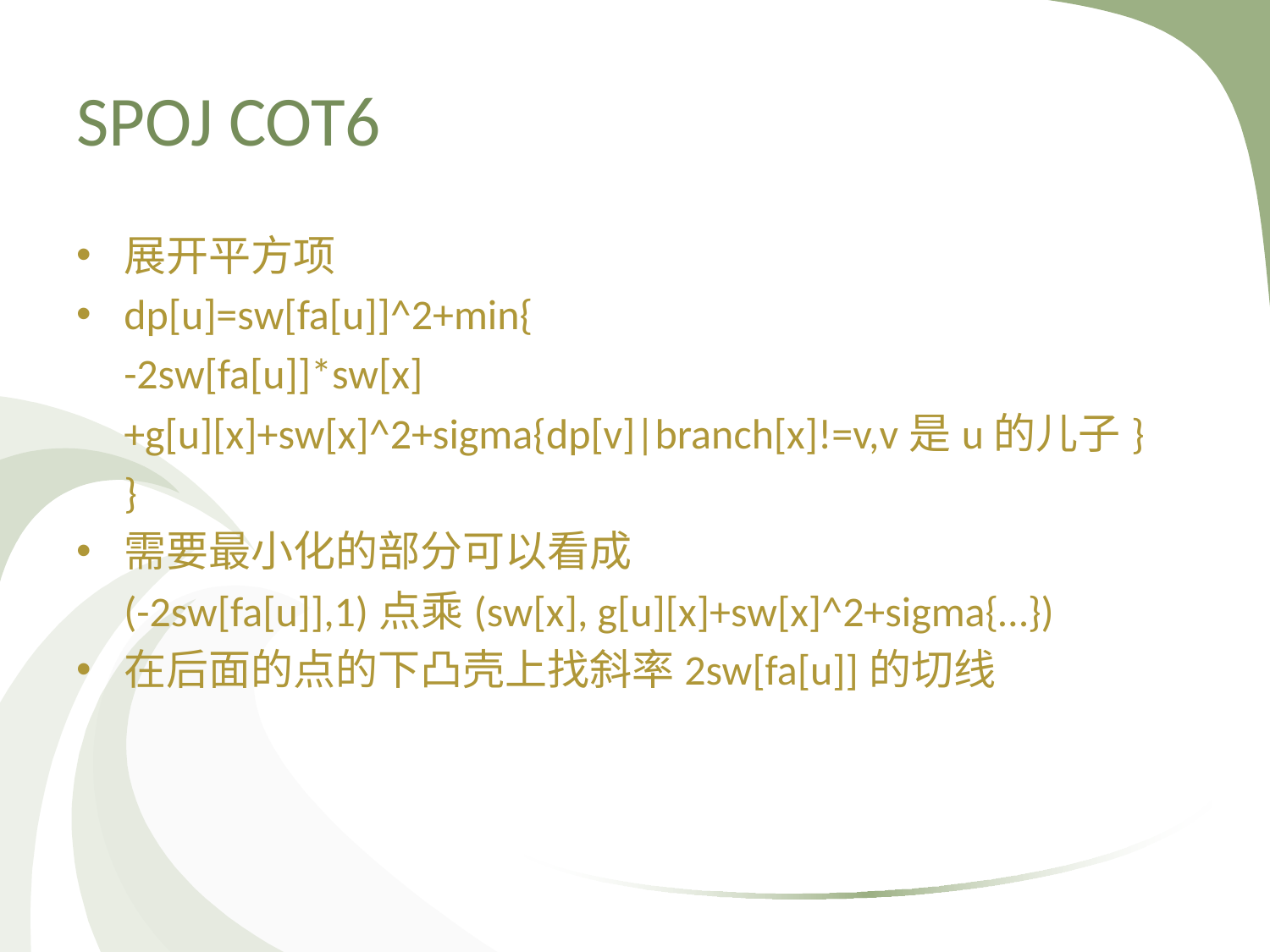

# SPOJ COT6
展开平方项
dp[u]=sw[fa[u]]^2+min{
	-2sw[fa[u]]*sw[x]
	+g[u][x]+sw[x]^2+sigma{dp[v]|branch[x]!=v,v是u的儿子}
	}
需要最小化的部分可以看成
	(-2sw[fa[u]],1)点乘(sw[x], g[u][x]+sw[x]^2+sigma{…})
在后面的点的下凸壳上找斜率2sw[fa[u]]的切线